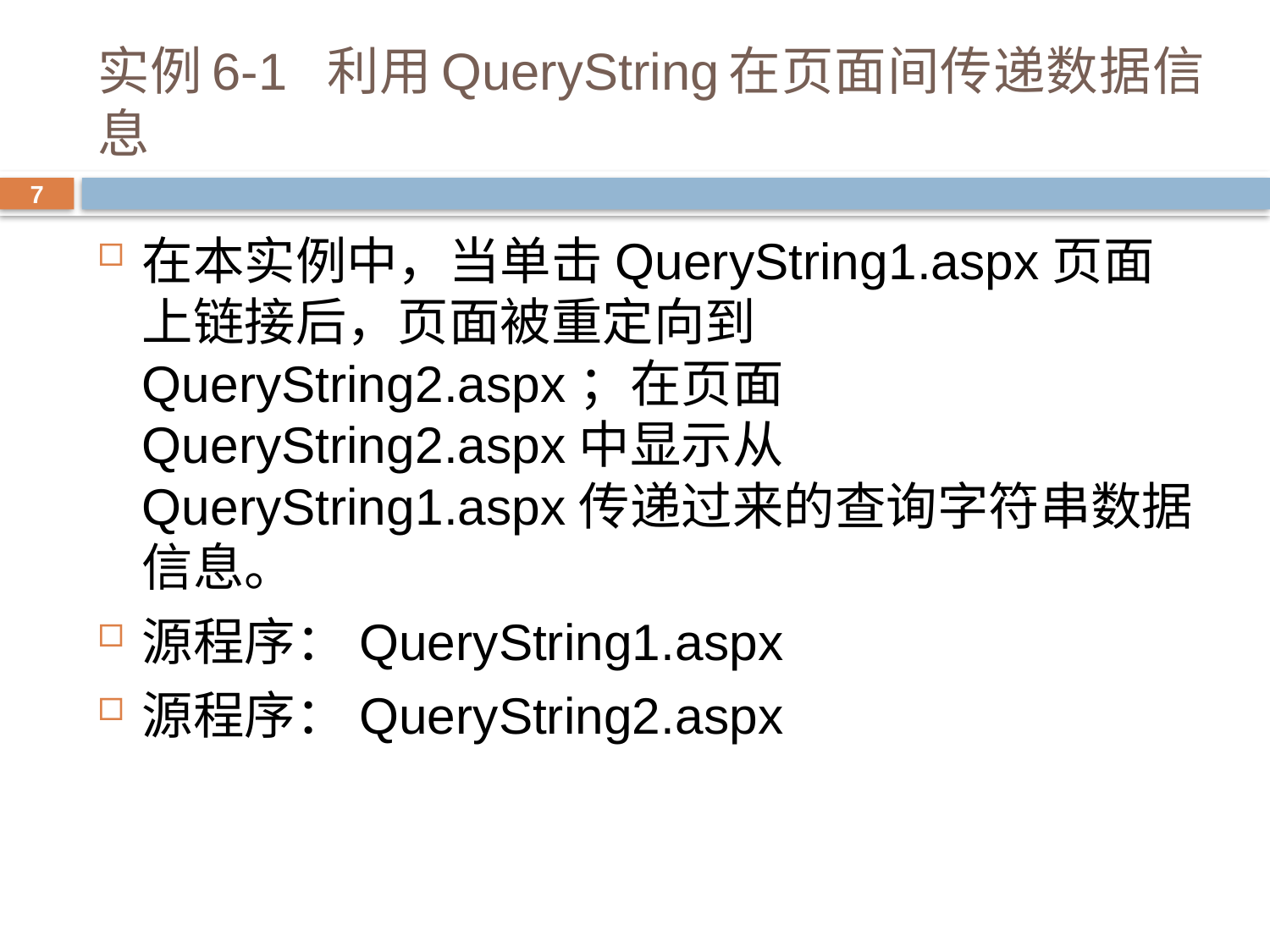

# 实例6-1  利用QueryString在页面间传递数据信息
7
在本实例中，当单击QueryString1.aspx页面上链接后，页面被重定向到QueryString2.aspx；在页面QueryString2.aspx中显示从QueryString1.aspx传递过来的查询字符串数据信息。
源程序：QueryString1.aspx
源程序：QueryString2.aspx